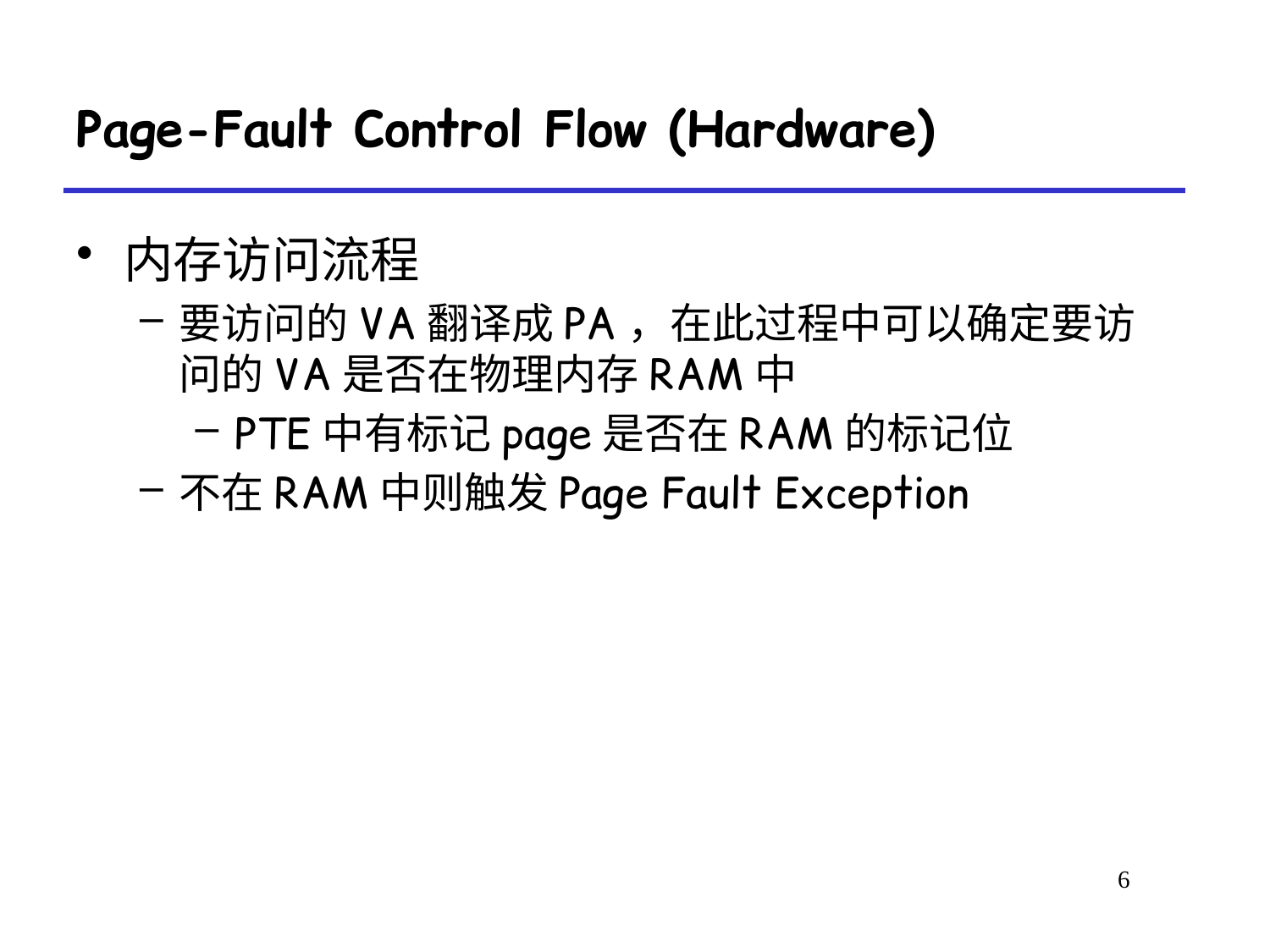

# Page-Fault Control Flow (Hardware)
内存访问流程
要访问的VA翻译成PA，在此过程中可以确定要访问的VA是否在物理内存RAM中
PTE中有标记page是否在RAM的标记位
不在RAM中则触发Page Fault Exception
6